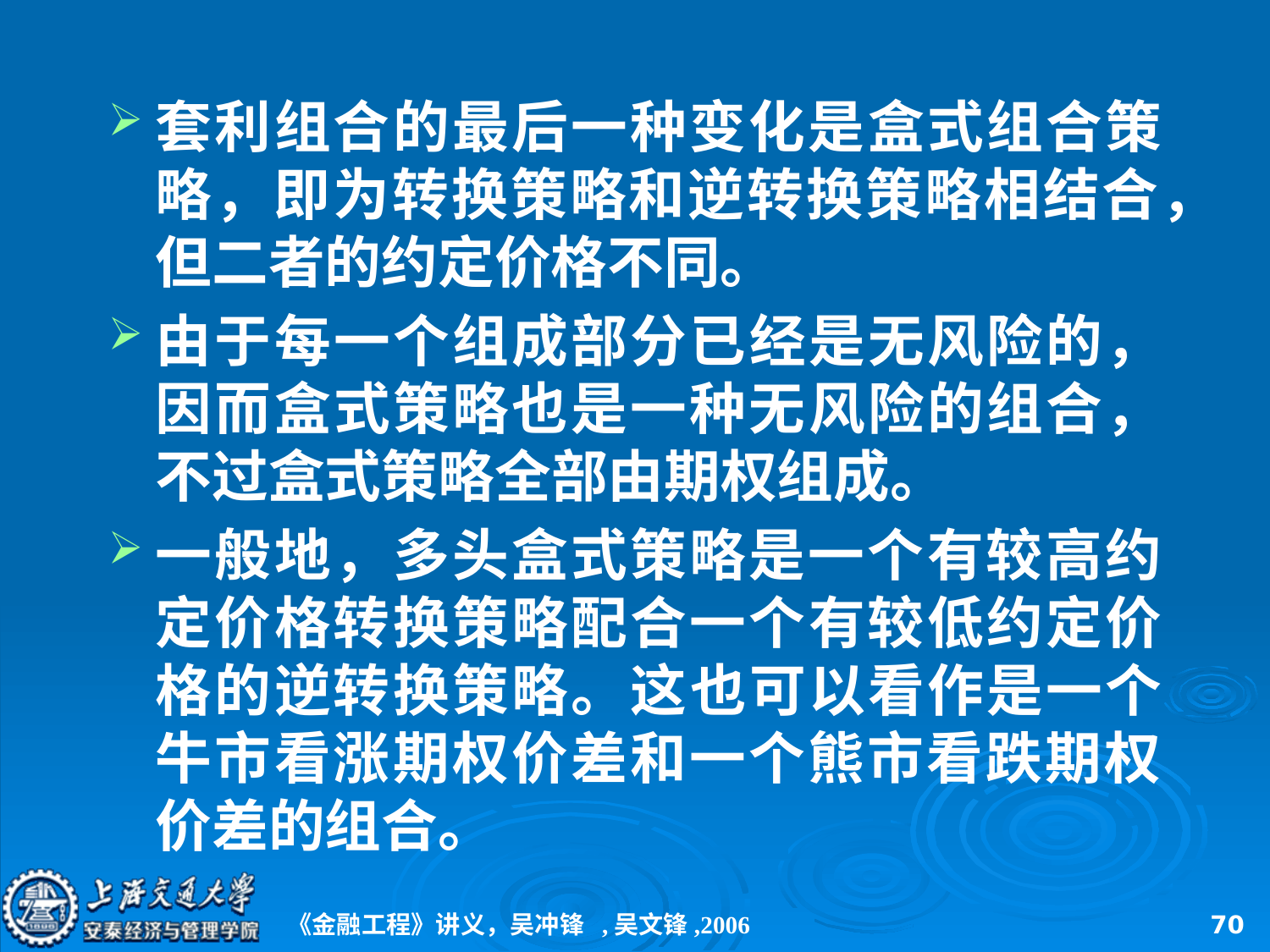

套利组合的最后一种变化是盒式组合策略，即为转换策略和逆转换策略相结合，但二者的约定价格不同。
由于每一个组成部分已经是无风险的，因而盒式策略也是一种无风险的组合，不过盒式策略全部由期权组成。
一般地，多头盒式策略是一个有较高约定价格转换策略配合一个有较低约定价格的逆转换策略。这也可以看作是一个牛市看涨期权价差和一个熊市看跌期权价差的组合。